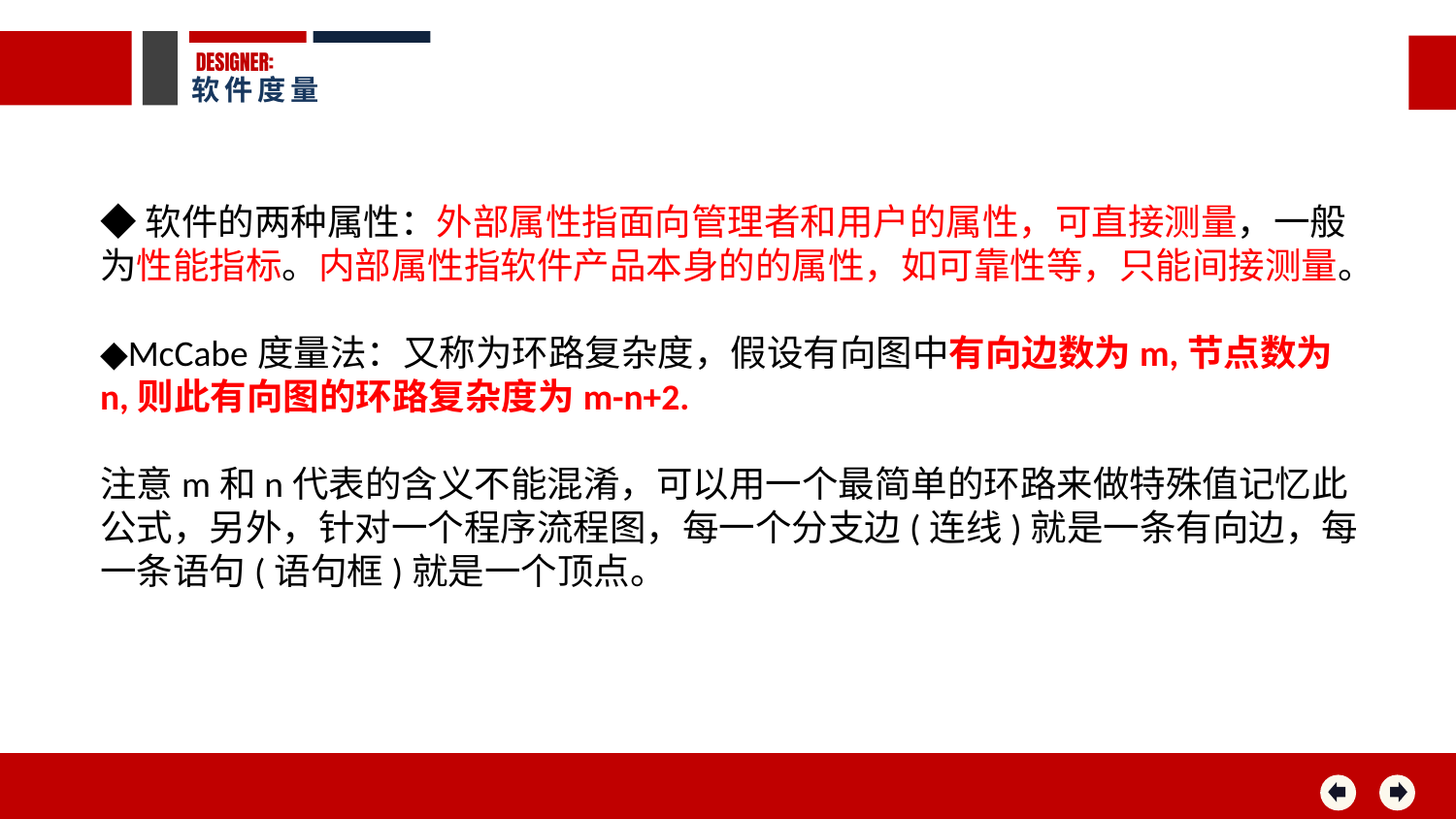

DESIGNER:
软件度量
◆软件的两种属性：外部属性指面向管理者和用户的属性，可直接测量，一般为性能指标。内部属性指软件产品本身的的属性，如可靠性等，只能间接测量。

◆McCabe度量法：又称为环路复杂度，假设有向图中有向边数为m,节点数为n,则此有向图的环路复杂度为m-n+2.

注意m和n代表的含义不能混淆，可以用一个最简单的环路来做特殊值记忆此公式，另外，针对一个程序流程图，每一个分支边(连线)就是一条有向边，每一条语句(语句框)就是一个顶点。